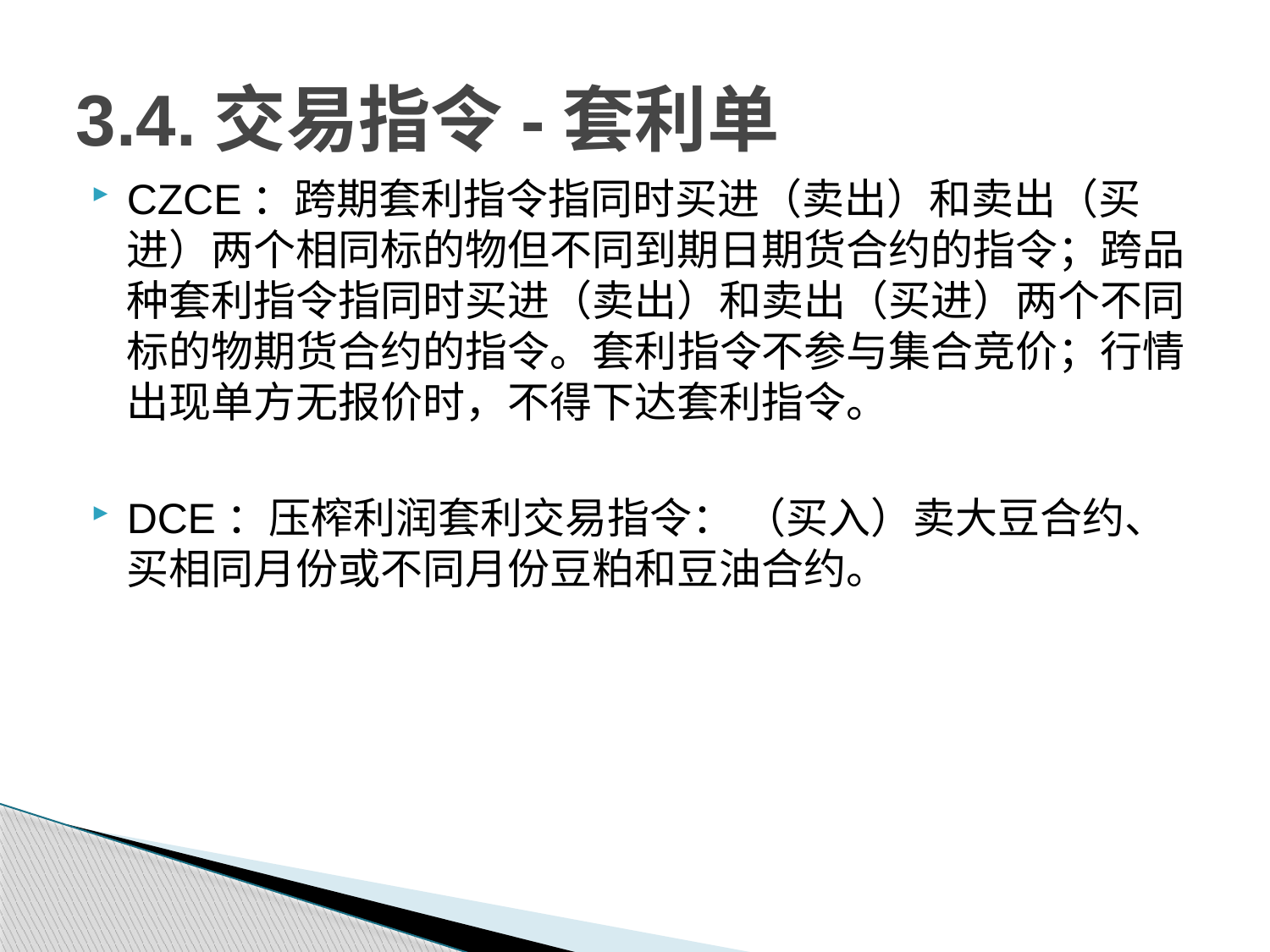

# 3.4.交易指令-套利单
CZCE：跨期套利指令指同时买进（卖出）和卖出（买进）两个相同标的物但不同到期日期货合约的指令；跨品种套利指令指同时买进（卖出）和卖出（买进）两个不同标的物期货合约的指令。套利指令不参与集合竞价；行情出现单方无报价时，不得下达套利指令。

DCE：压榨利润套利交易指令： （买入）卖大豆合约、买相同月份或不同月份豆粕和豆油合约。